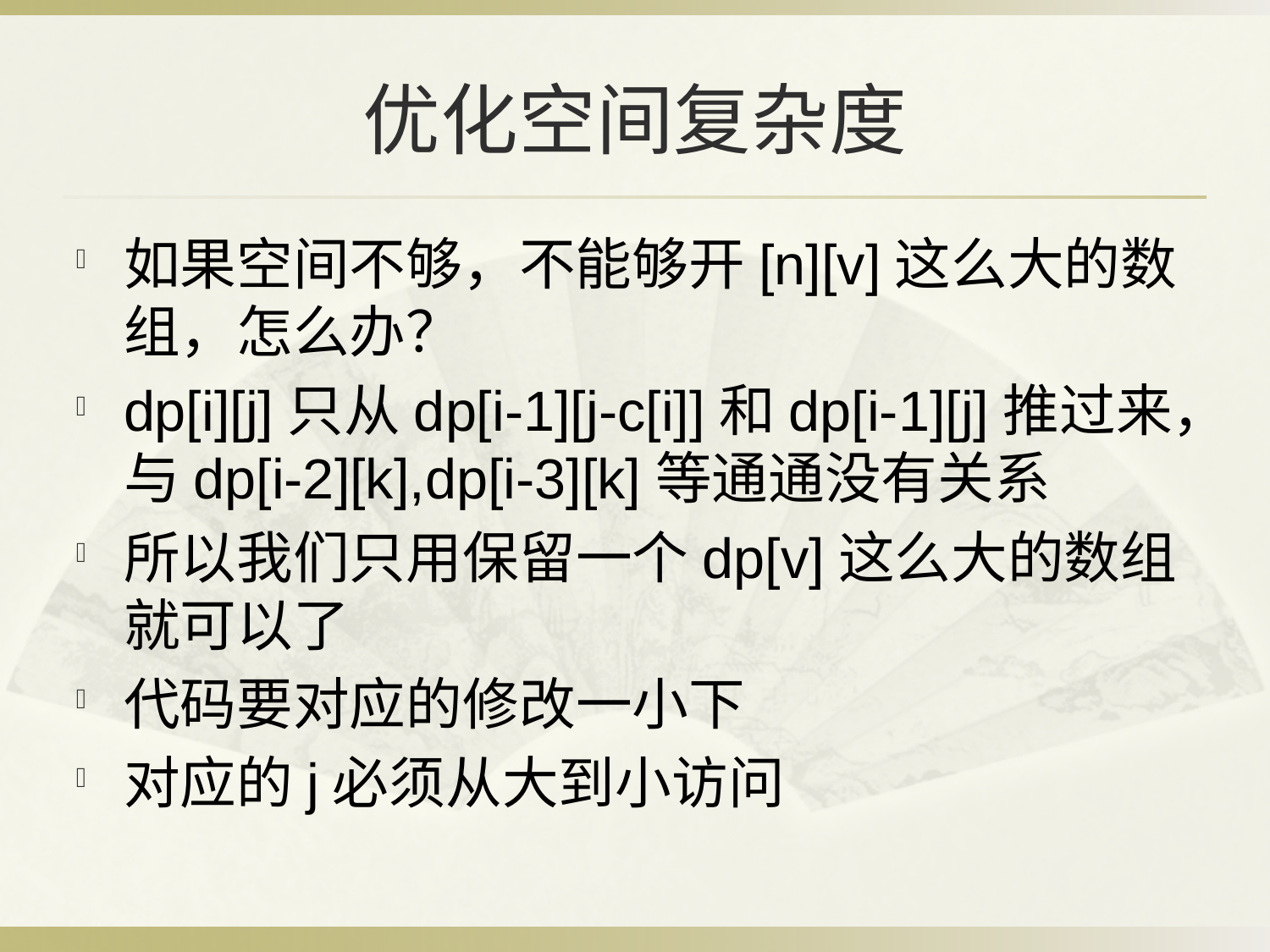

# 优化空间复杂度
如果空间不够，不能够开[n][v]这么大的数组，怎么办？
dp[i][j]只从dp[i-1][j-c[i]]和dp[i-1][j]推过来，与dp[i-2][k],dp[i-3][k]等通通没有关系
所以我们只用保留一个dp[v]这么大的数组就可以了
代码要对应的修改一小下
对应的j必须从大到小访问